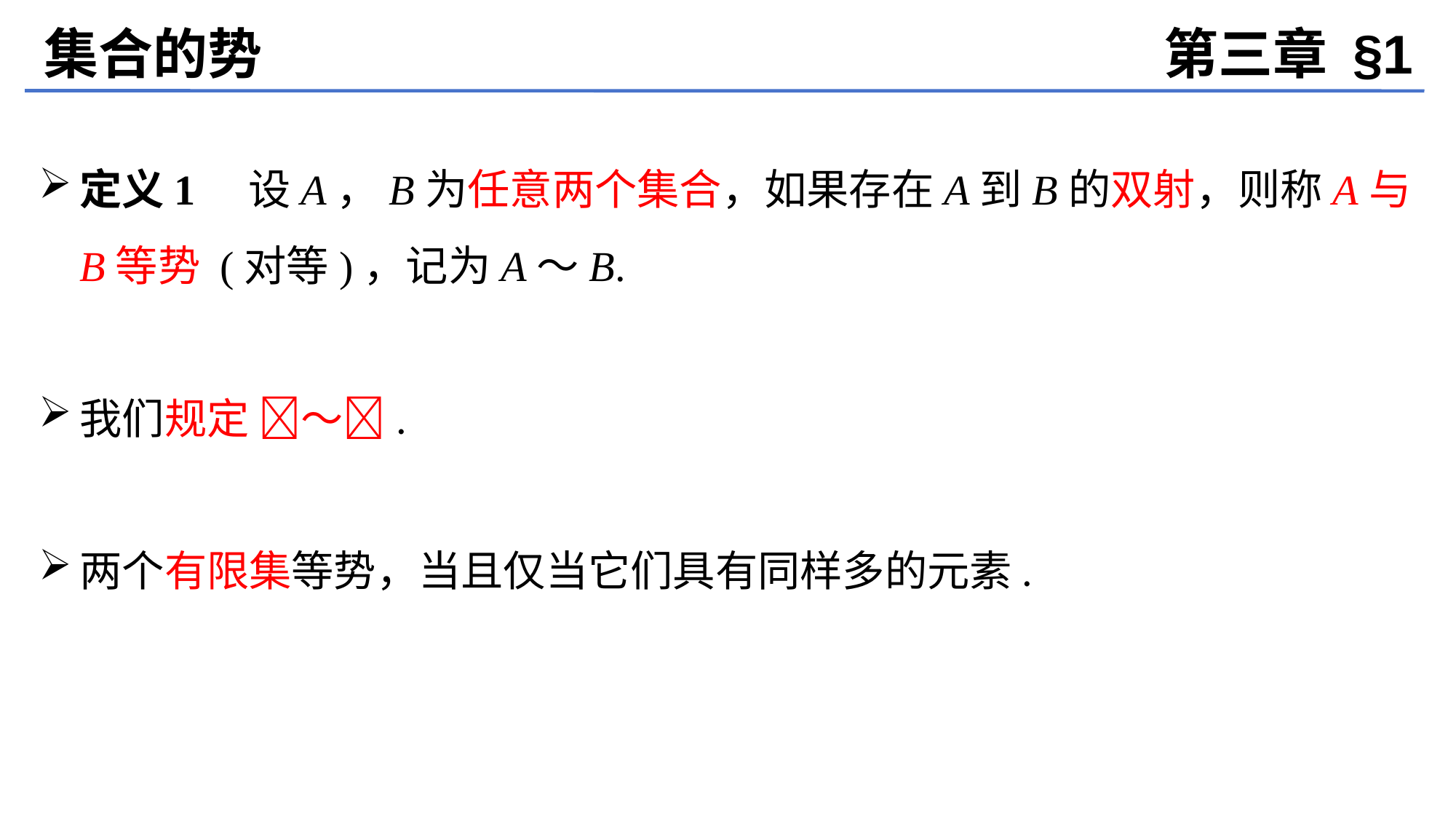

集合的势
第三章 §1
定义1　设A，B为任意两个集合，如果存在A到B的双射，则称A与B等势 (对等)，记为A～B.

我们规定 ∅～∅.

两个有限集等势，当且仅当它们具有同样多的元素.